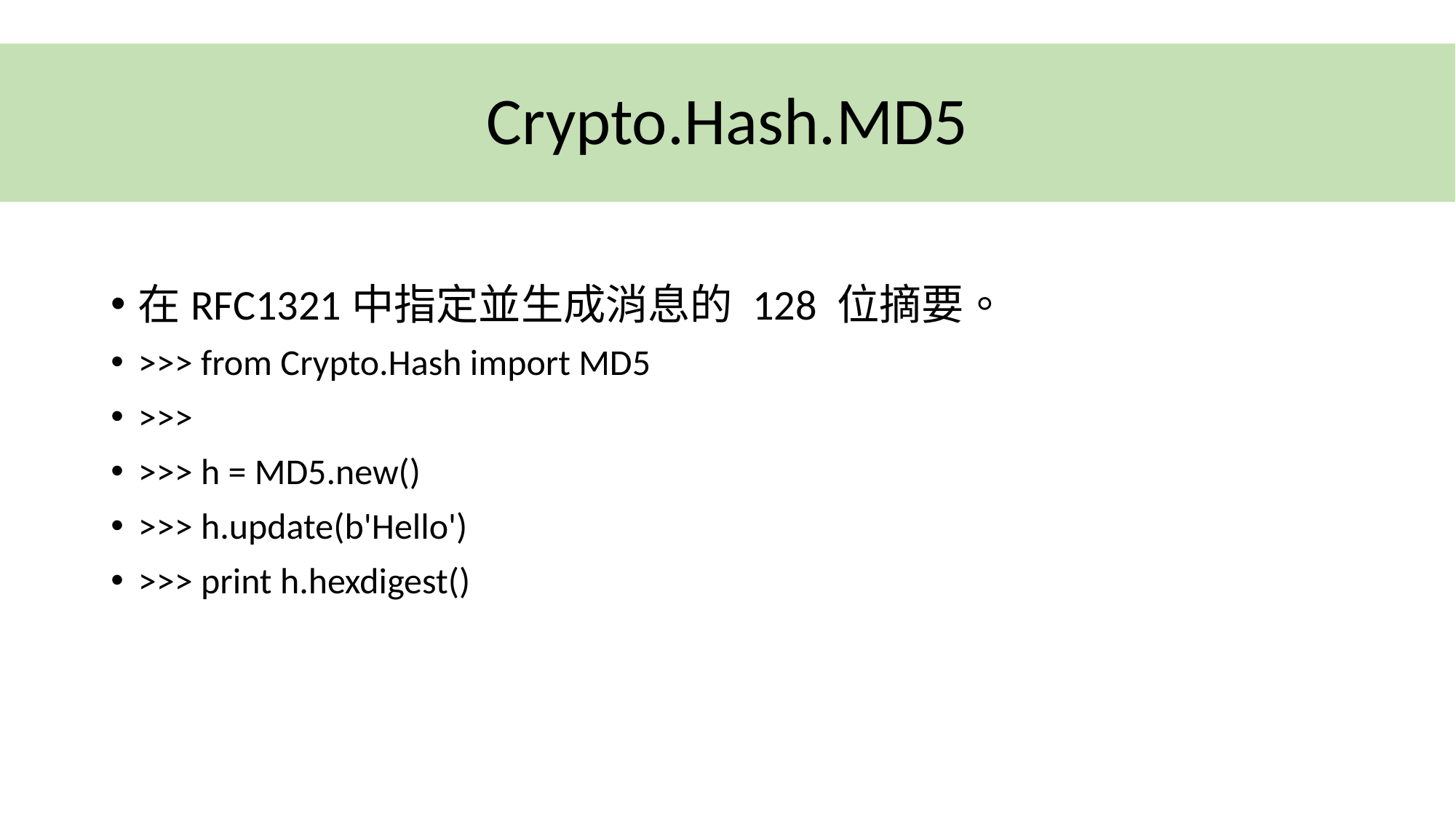

# Crypto.Hash.MD5
在RFC1321中指定並生成消息的 128 位摘要。
>>> from Crypto.Hash import MD5
>>>
>>> h = MD5.new()
>>> h.update(b'Hello')
>>> print h.hexdigest()